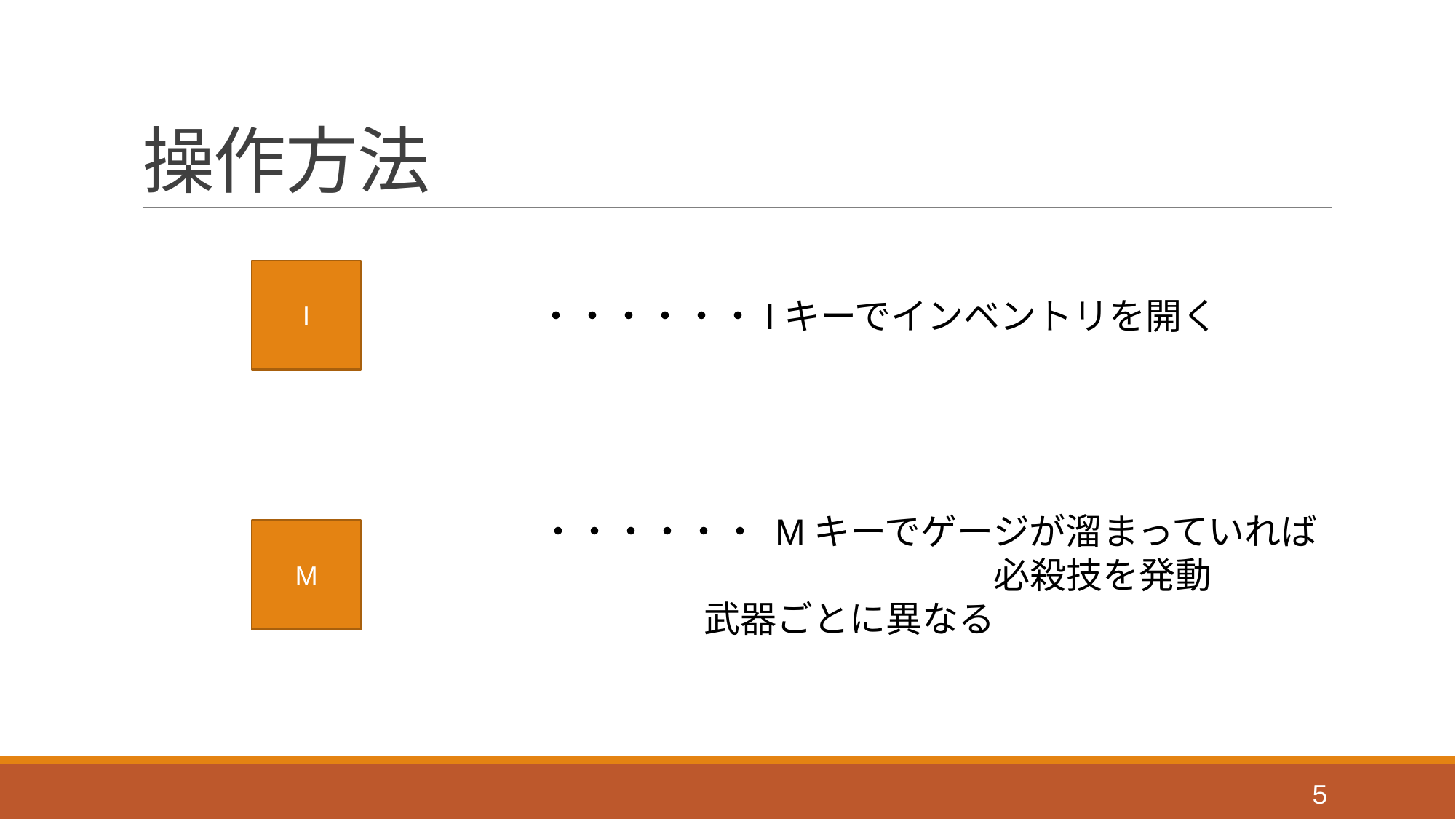

# 操作方法
I
・・・・・・Iキーでインベントリを開く
・・・・・・ Mキーでゲージが溜まっていれば
				 必殺技を発動
                   武器ごとに異なる
M
5